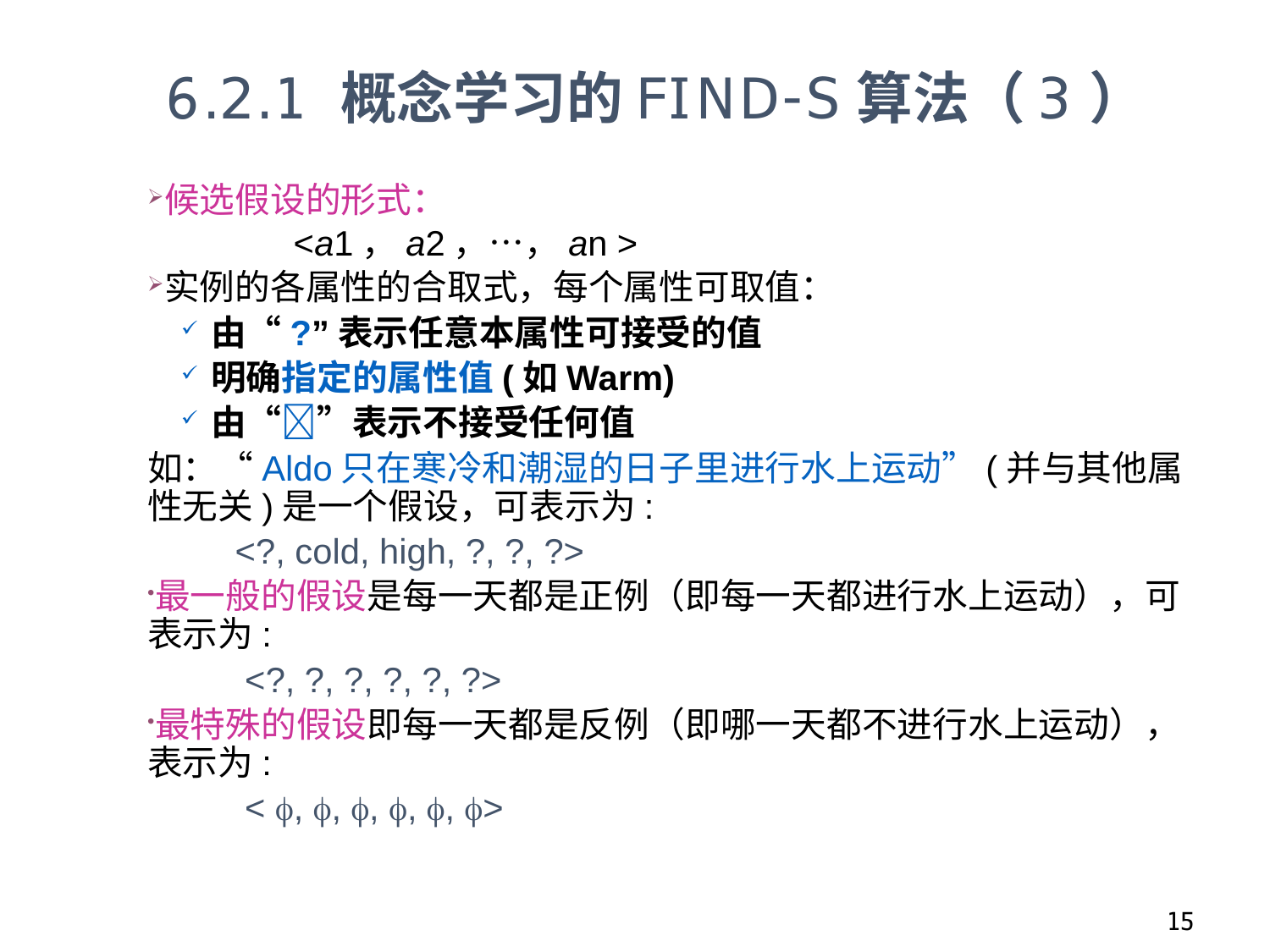

6.2.1 概念学习的FIND-S算法（3）
候选假设的形式：
               <a1，a2，…，an >
实例的各属性的合取式，每个属性可取值：
由“?”表示任意本属性可接受的值
明确指定的属性值(如Warm)
由“φ”表示不接受任何值
如：“Aldo只在寒冷和潮湿的日子里进行水上运动”(并与其他属性无关)是一个假设，可表示为:
         <?, cold, high, ?, ?, ?>
最一般的假设是每一天都是正例（即每一天都进行水上运动），可表示为:
          <?, ?, ?, ?, ?, ?>
最特殊的假设即每一天都是反例（即哪一天都不进行水上运动），表示为:
          < φ, φ, φ, φ, φ, φ>

15